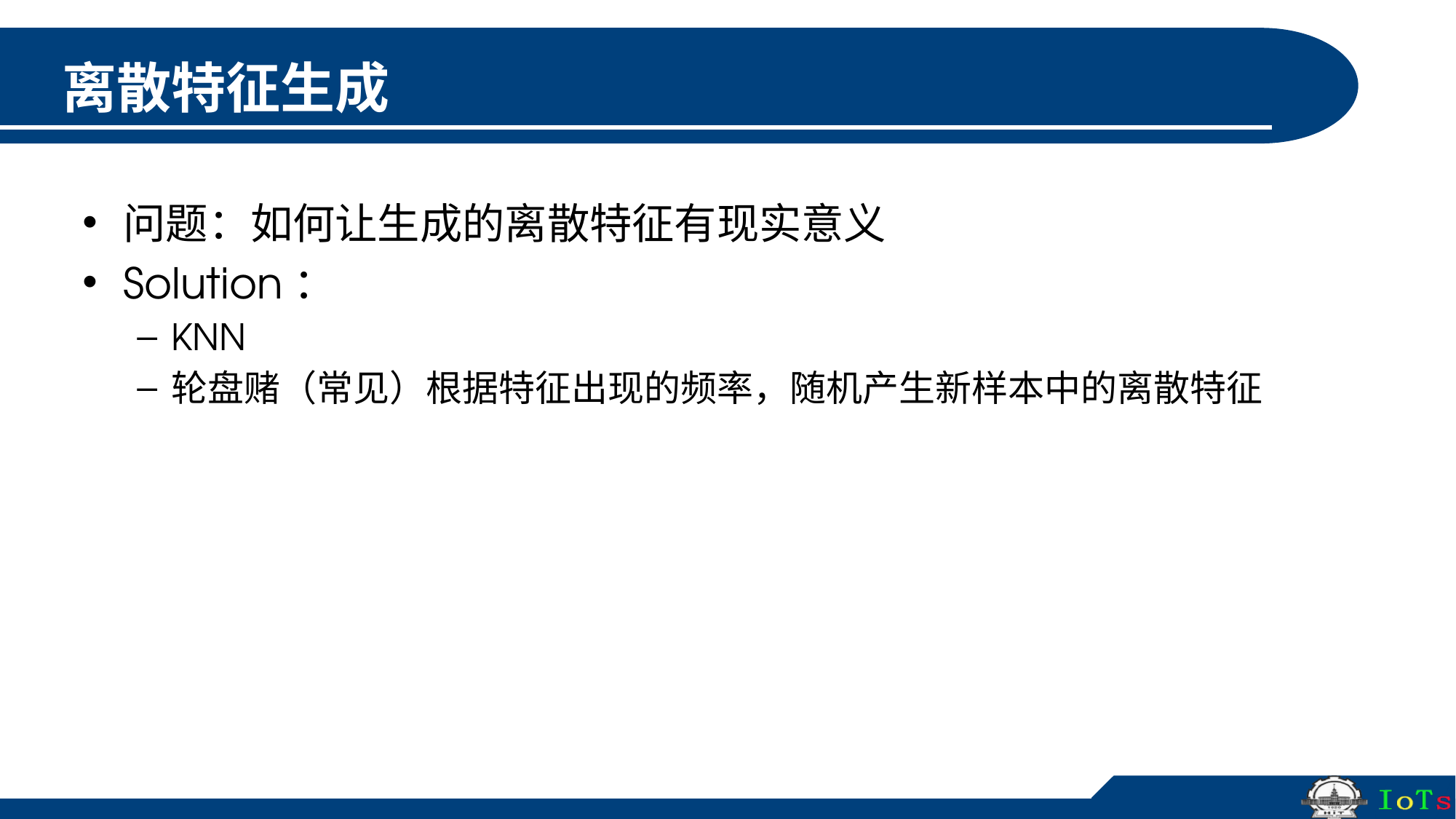

# 离散特征生成
问题：如何让生成的离散特征有现实意义
Solution：
KNN
轮盘赌（常见）根据特征出现的频率，随机产生新样本中的离散特征